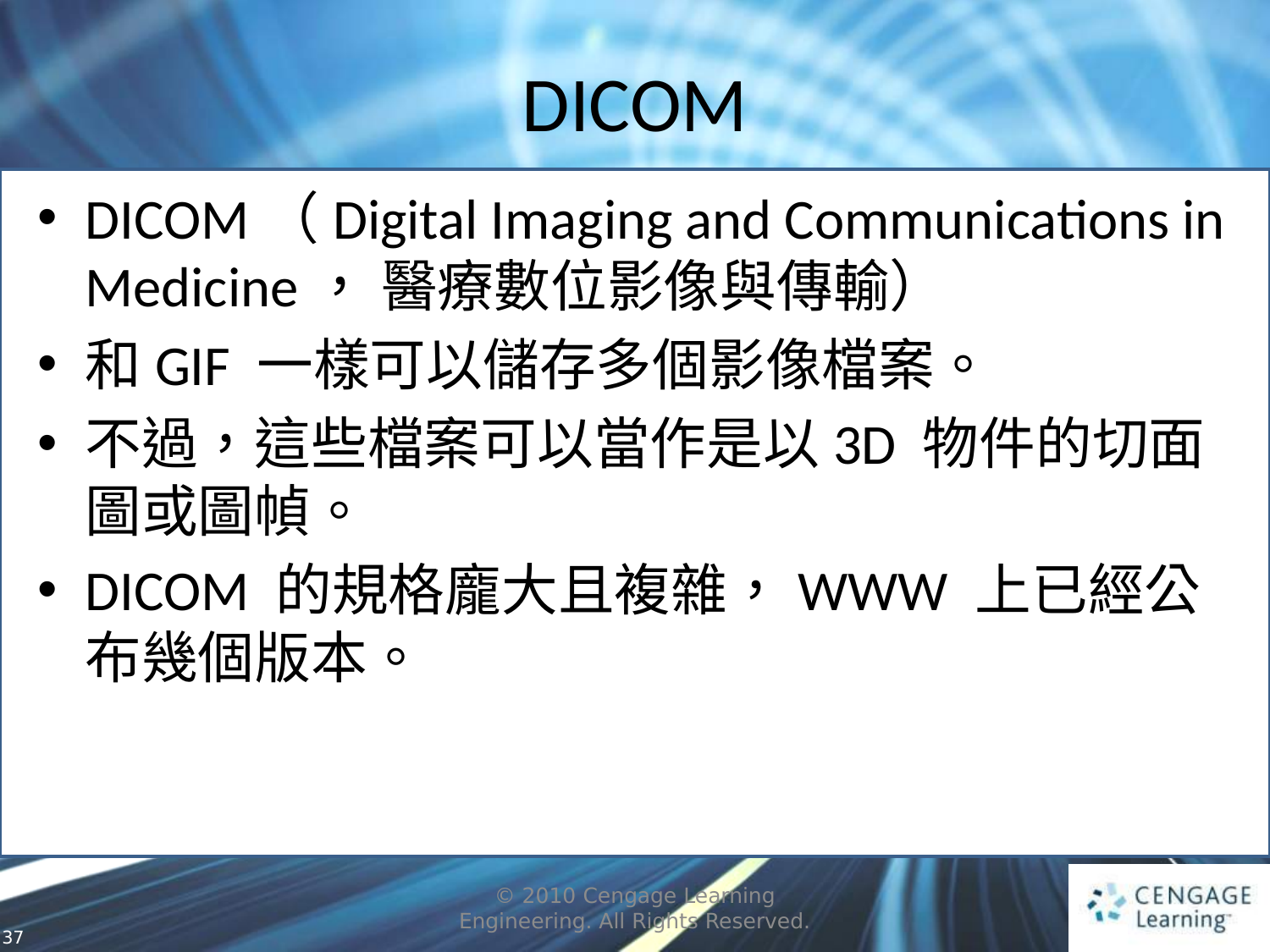

# DICOM
DICOM（Digital Imaging and Communications in Medicine， 醫療數位影像與傳輸）
和GIF 一樣可以儲存多個影像檔案。
不過，這些檔案可以當作是以3D 物件的切面圖或圖幀。
DICOM 的規格龐大且複雜，WWW 上已經公布幾個版本。
© 2010 Cengage Learning Engineering. All Rights Reserved.